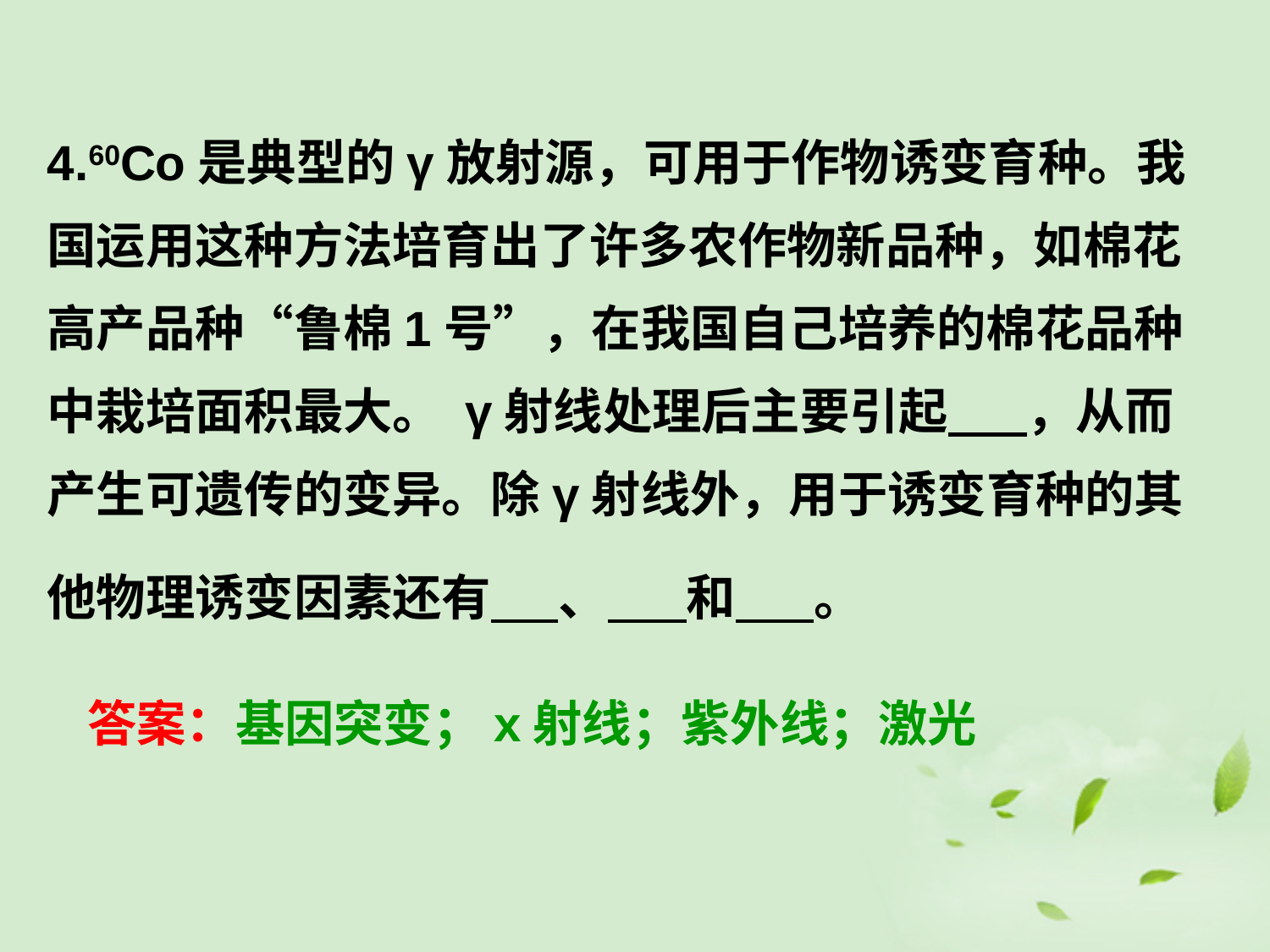

4.60Co是典型的γ放射源，可用于作物诱变育种。我国运用这种方法培育出了许多农作物新品种，如棉花高产品种“鲁棉1号”，在我国自己培养的棉花品种中栽培面积最大。 γ射线处理后主要引起       ，从而产生可遗传的变异。除γ射线外，用于诱变育种的其他物理诱变因素还有      、       和       。
答案：基因突变；x射线；紫外线；激光